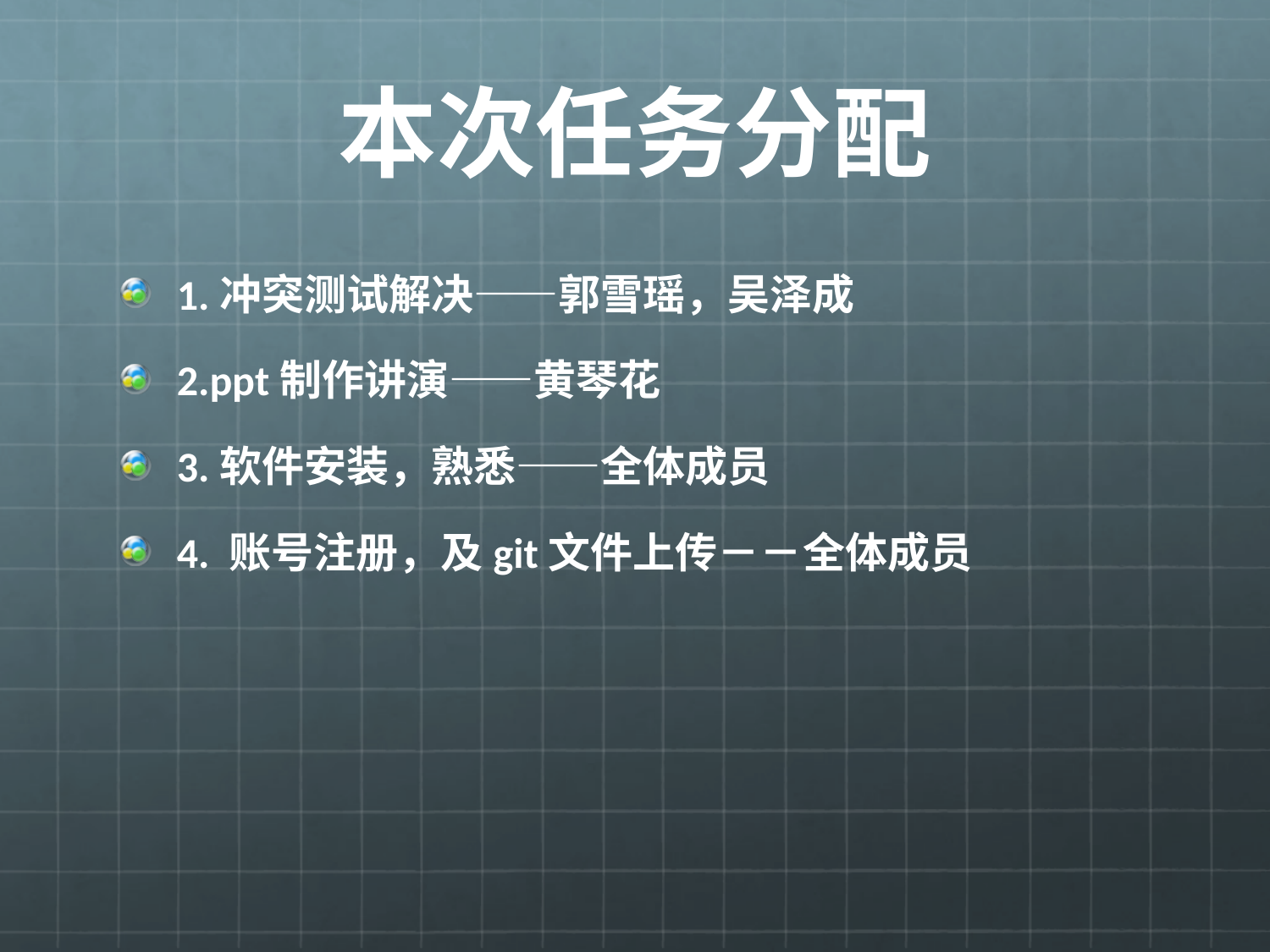

# 本次任务分配
1.冲突测试解决——郭雪瑶，吴泽成
2.ppt制作讲演——黄琴花
3.软件安装，熟悉——全体成员
4. 账号注册，及git文件上传－－全体成员